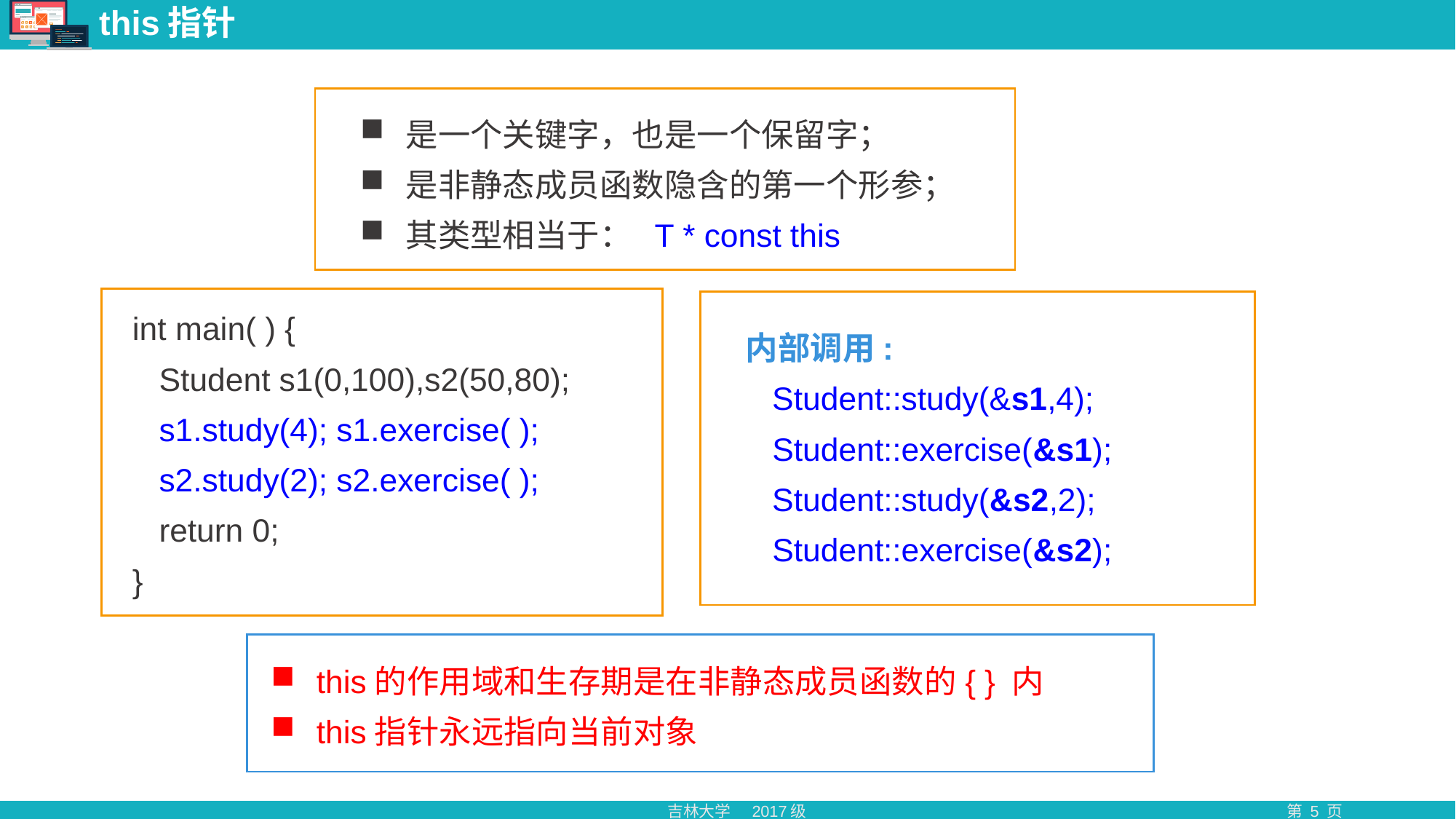

# this指针

是一个关键字，也是一个保留字；
是非静态成员函数隐含的第一个形参；
其类型相当于：  T * const this

int main( ) {
   Student s1(0,100),s2(50,80);
   s1.study(4); s1.exercise( );
   s2.study(2); s2.exercise( );
   return 0;
}

内部调用:
   Student::study(&s1,4);
   Student::exercise(&s1);
   Student::study(&s2,2);
   Student::exercise(&s2);

this的作用域和生存期是在非静态成员函数的{ } 内
this指针永远指向当前对象